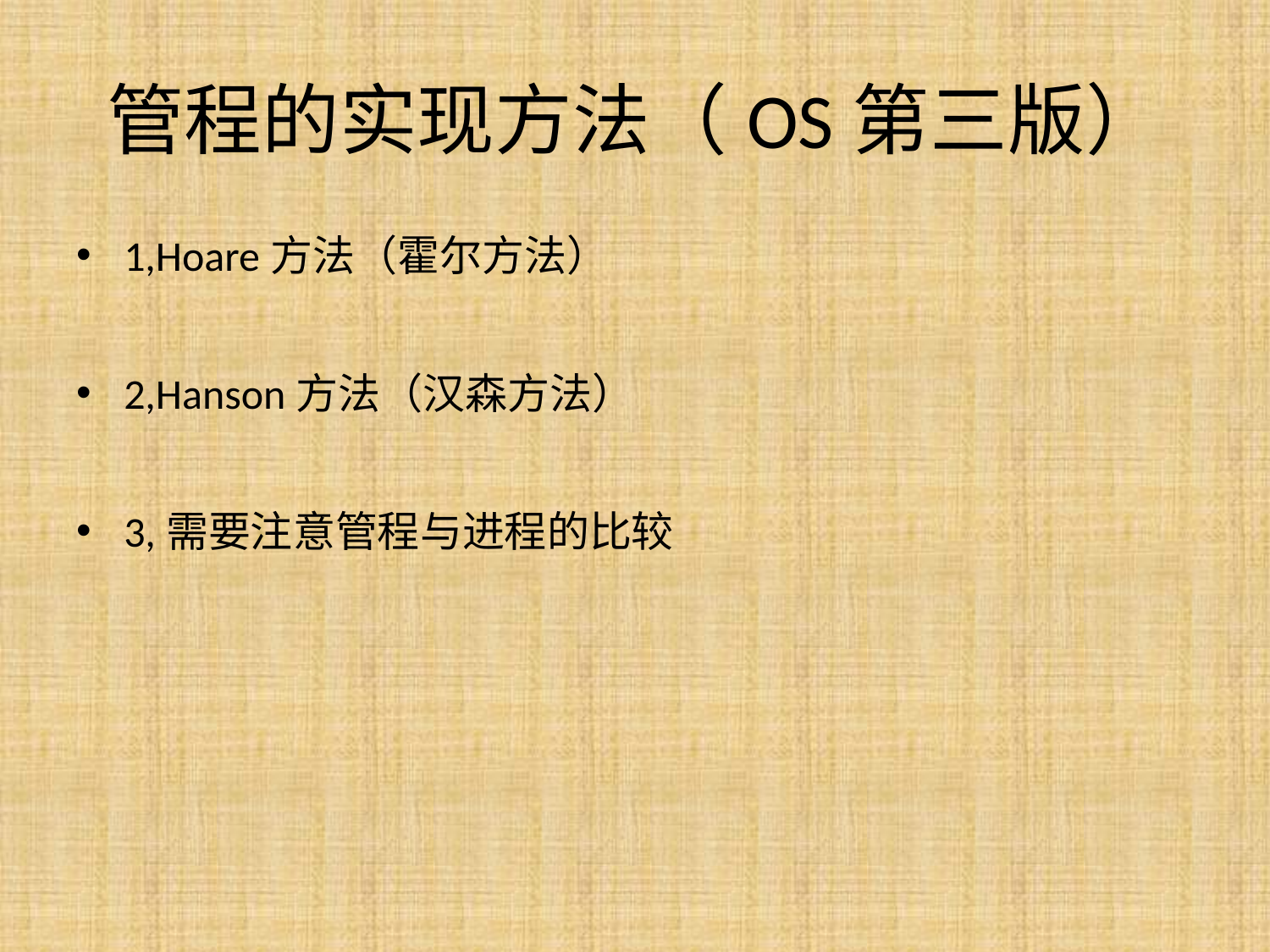

# 管程的实现方法（OS第三版）
1,Hoare方法（霍尔方法）

2,Hanson方法（汉森方法）

3,需要注意管程与进程的比较